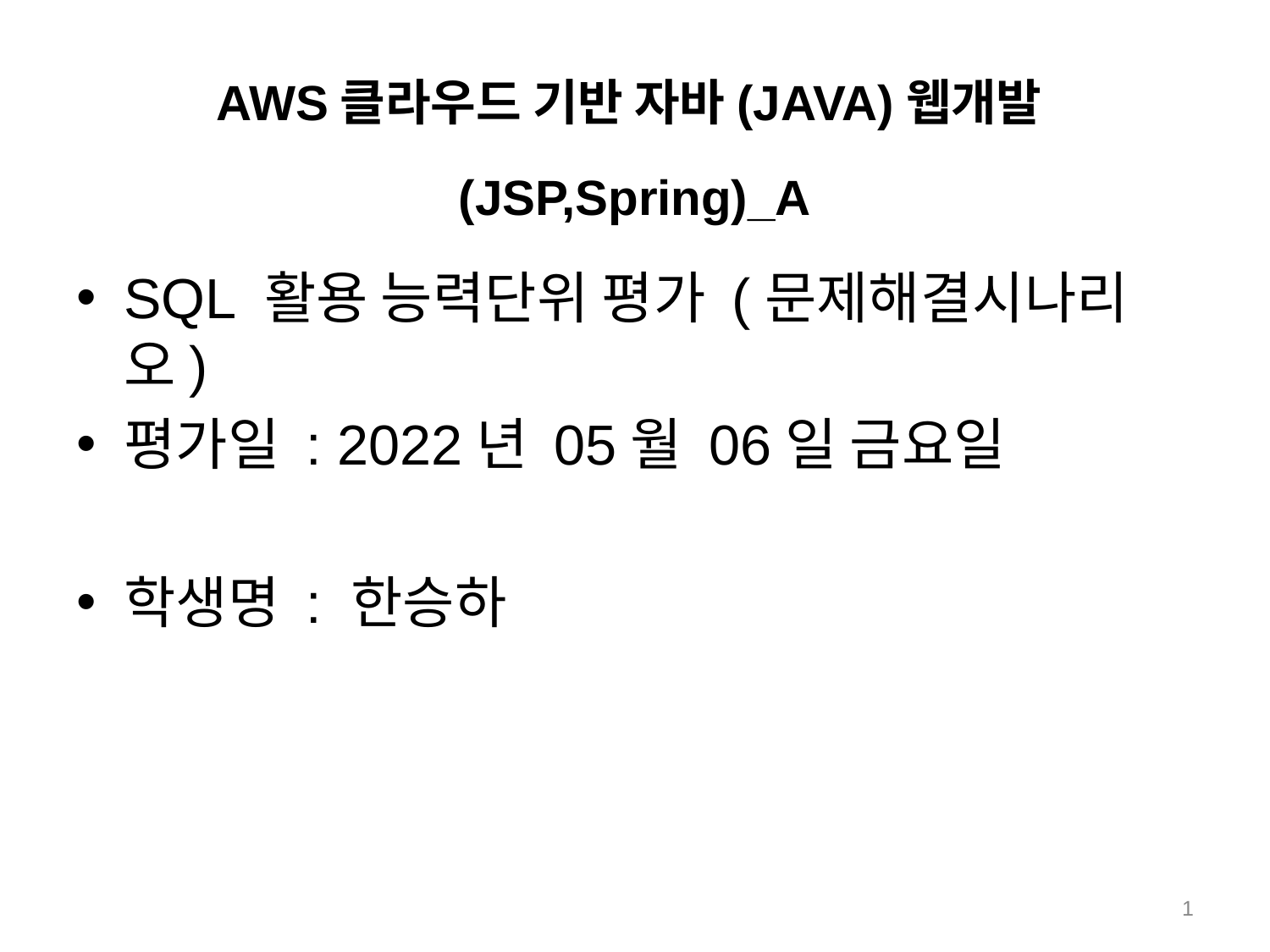

# AWS클라우드 기반 자바(JAVA)웹개발(JSP,Spring)_A
SQL 활용 능력단위 평가 (문제해결시나리오)
평가일 : 2022년 05월 06일 금요일

학생명 : 한승하
1